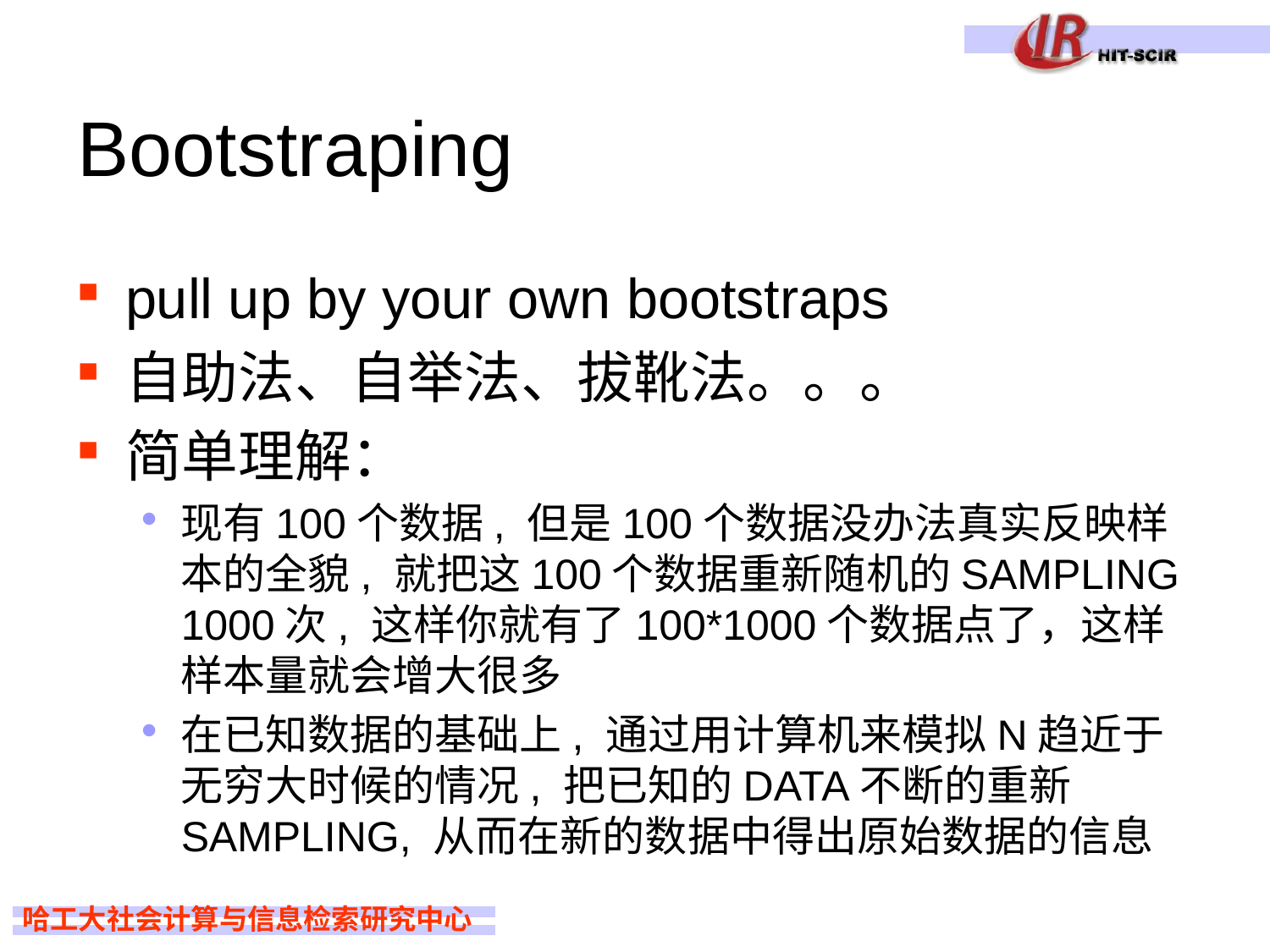

# Bootstraping
pull up by your own bootstraps
自助法、自举法、拔靴法。。。
简单理解：
现有100个数据, 但是100个数据没办法真实反映样本的全貌, 就把这100个数据重新随机的SAMPLING 1000次, 这样你就有了100*1000个数据点了，这样样本量就会增大很多
在已知数据的基础上, 通过用计算机来模拟N趋近于无穷大时候的情况, 把已知的DATA不断的重新SAMPLING, 从而在新的数据中得出原始数据的信息